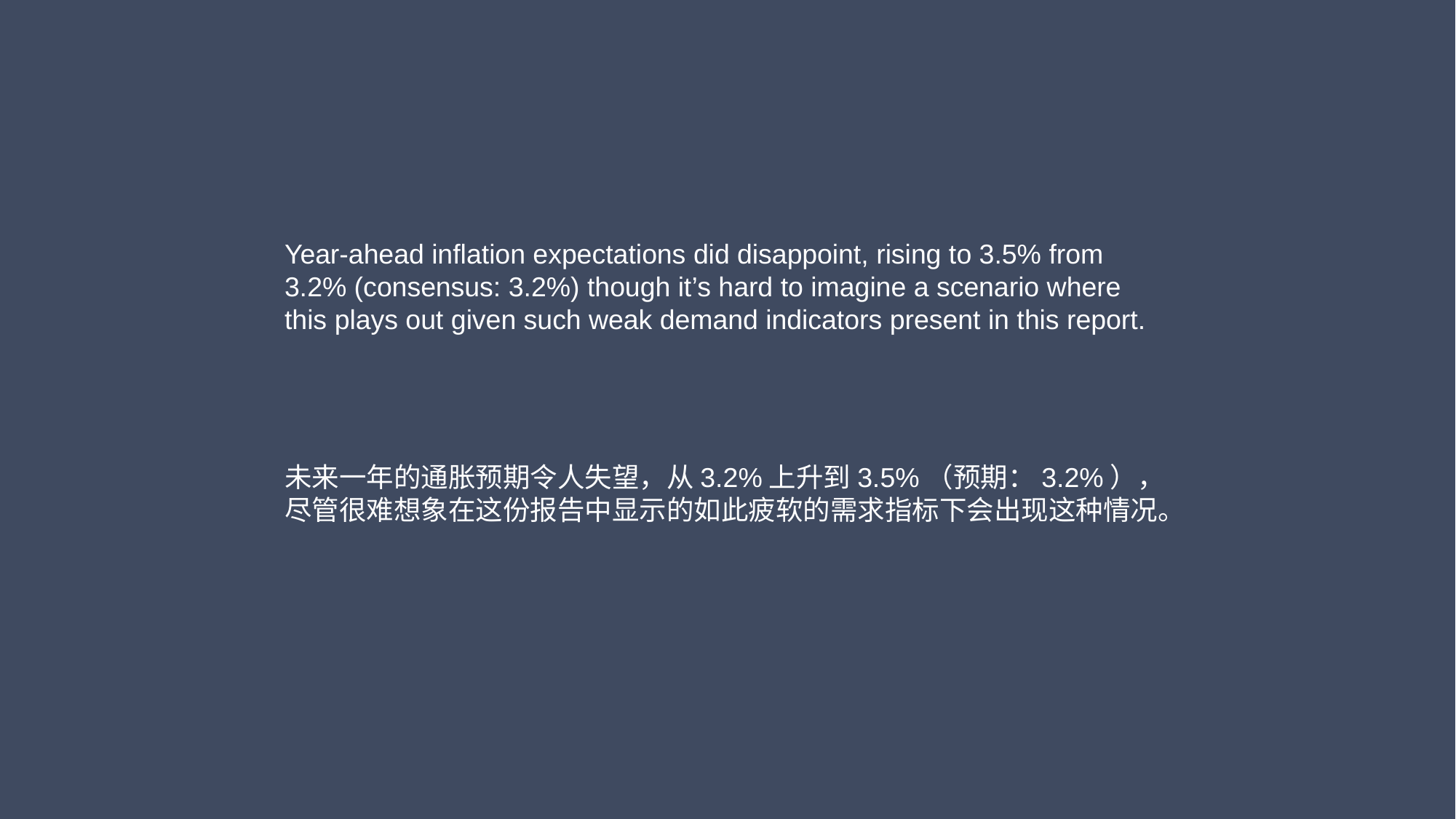

Year-ahead inflation expectations did disappoint, rising to 3.5% from 3.2% (consensus: 3.2%) though it’s hard to imagine a scenario where this plays out given such weak demand indicators present in this report.
未来一年的通胀预期令人失望，从3.2%上升到3.5%（预期：3.2%），尽管很难想象在这份报告中显示的如此疲软的需求指标下会出现这种情况。